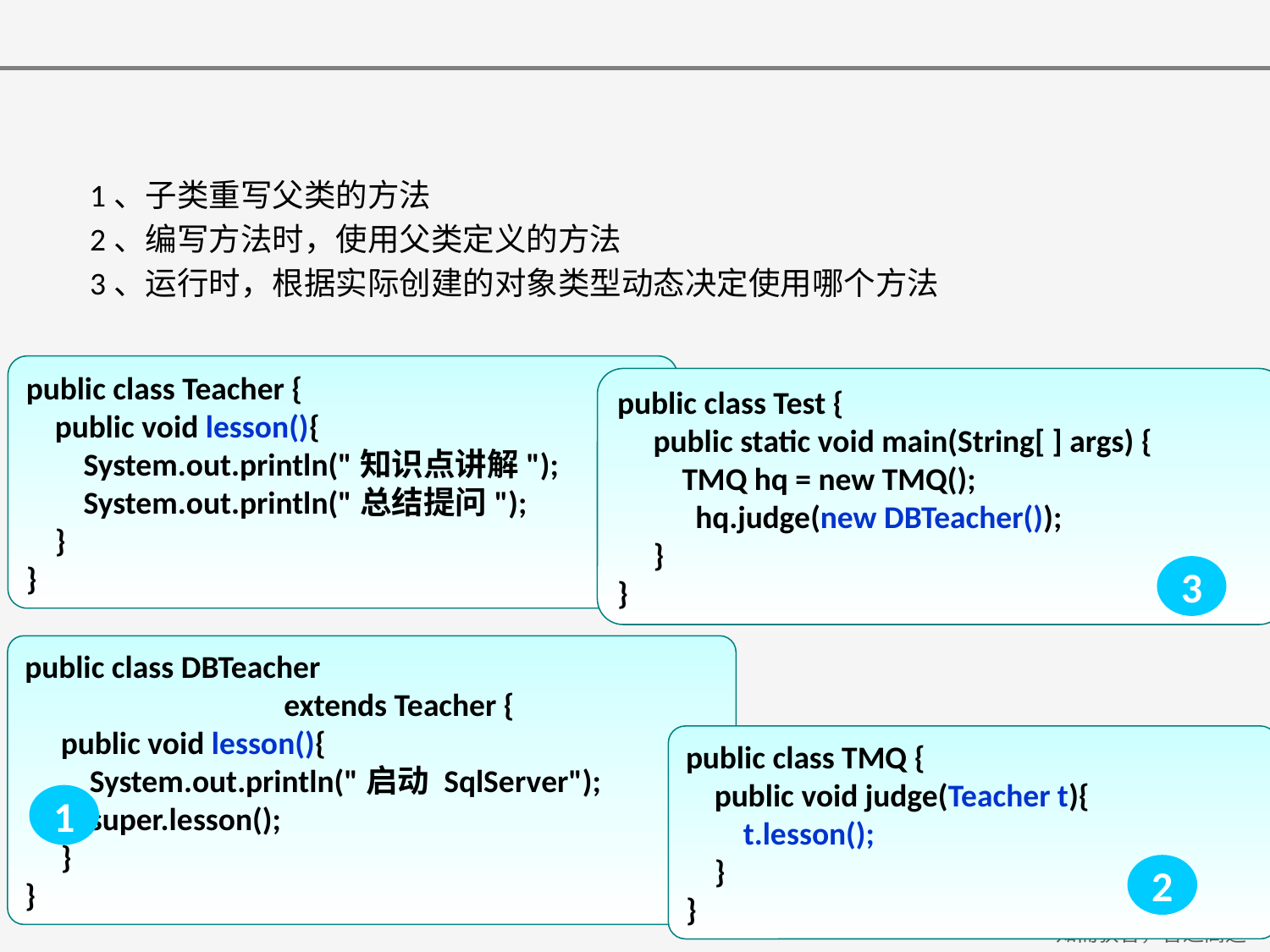

#
1、子类重写父类的方法
2、编写方法时，使用父类定义的方法
3、运行时，根据实际创建的对象类型动态决定使用哪个方法
public class Teacher {
    public void lesson(){
        System.out.println("知识点讲解");
        System.out.println("总结提问");
    }
}
public class Test {
     public static void main(String[ ] args) {
         TMQ hq = new TMQ();
  hq.judge(new DBTeacher());
     }
}
3
public class DBTeacher
                                    extends Teacher {
     public void lesson(){
         System.out.println("启动 SqlServer");
         super.lesson();
     }
}
1
public class TMQ {
    public void judge(Teacher t){
        t.lesson();
    }
}
2